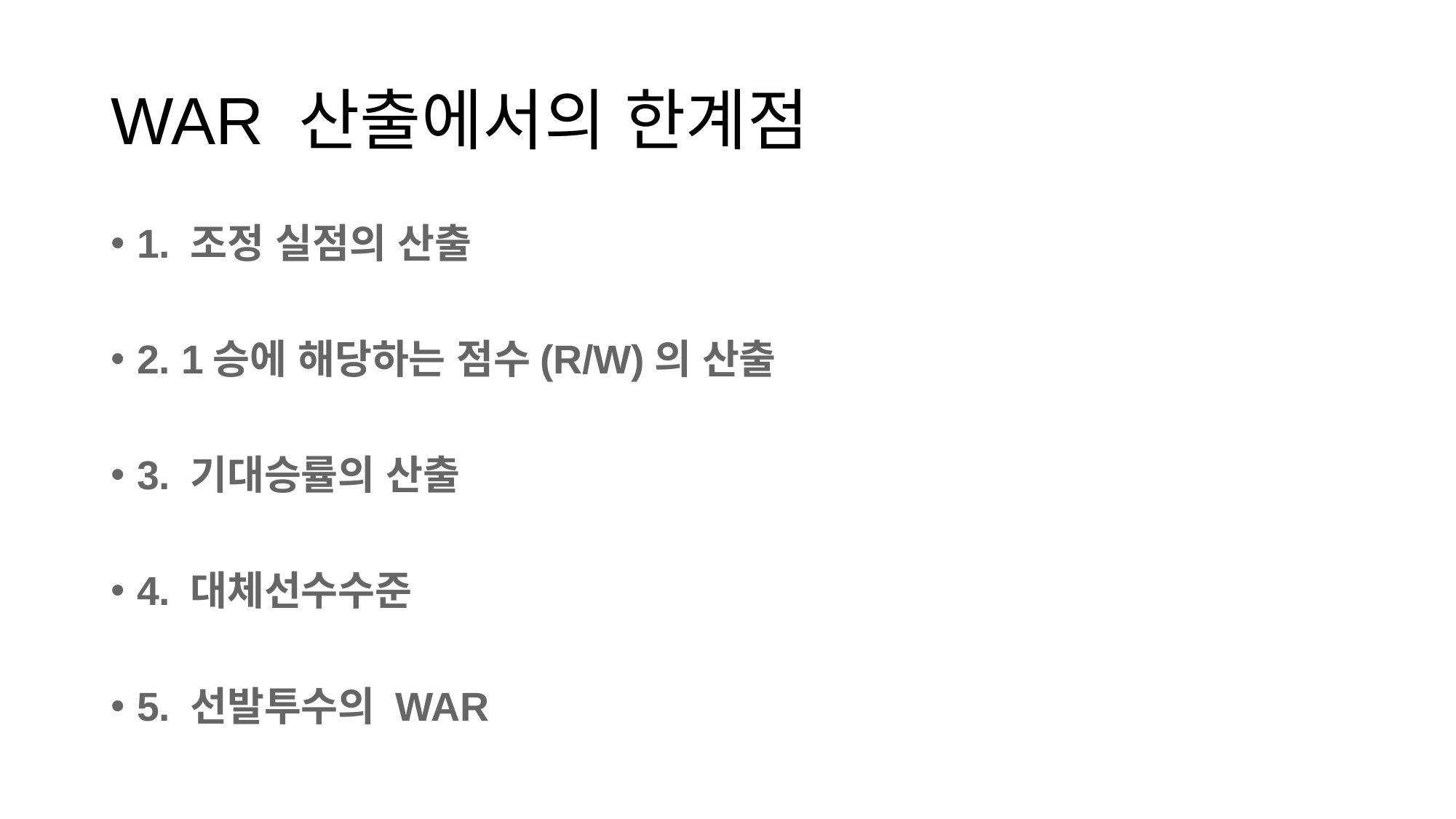

# WAR 산출에서의 한계점
1. 조정 실점의 산출

2. 1승에 해당하는 점수(R/W)의 산출

3. 기대승률의 산출

4. 대체선수수준

5. 선발투수의 WAR